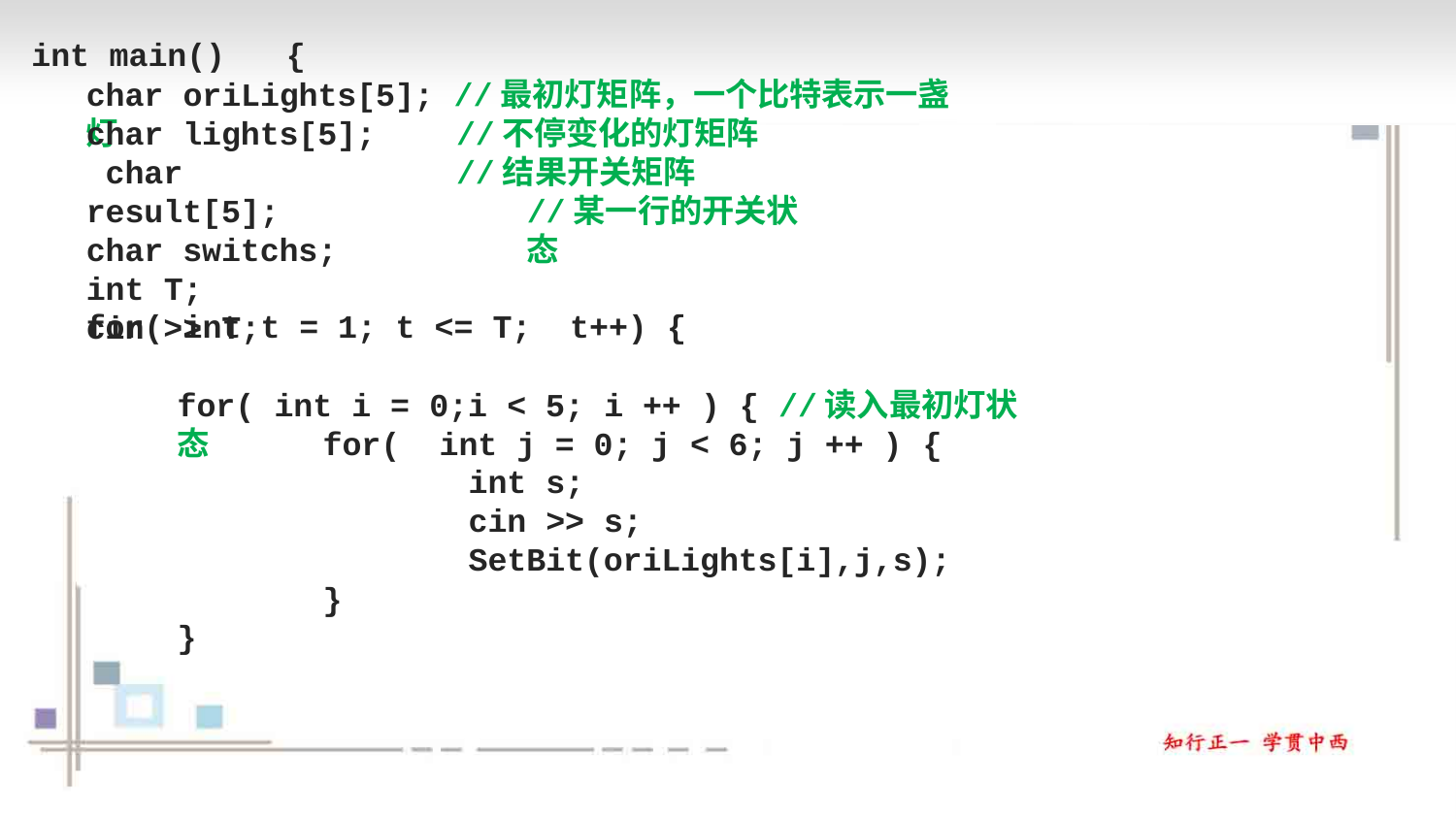

int main()	{
char oriLights[5]; //最初灯矩阵，一个比特表示一盏灯
char lights[5];  char result[5];  char switchs;  int T;
cin >> T;
//不停变化的灯矩阵
//结果开关矩阵
//某一行的开关状态
for( int t = 1; t <= T;  t++) {

for( int i = 0;i < 5; i ++ ) { //读入最初灯状态
for(
int j = 0; j < 6; j ++ ) {
int s;
cin >> s;  SetBit(oriLights[i],j,s);
}
}